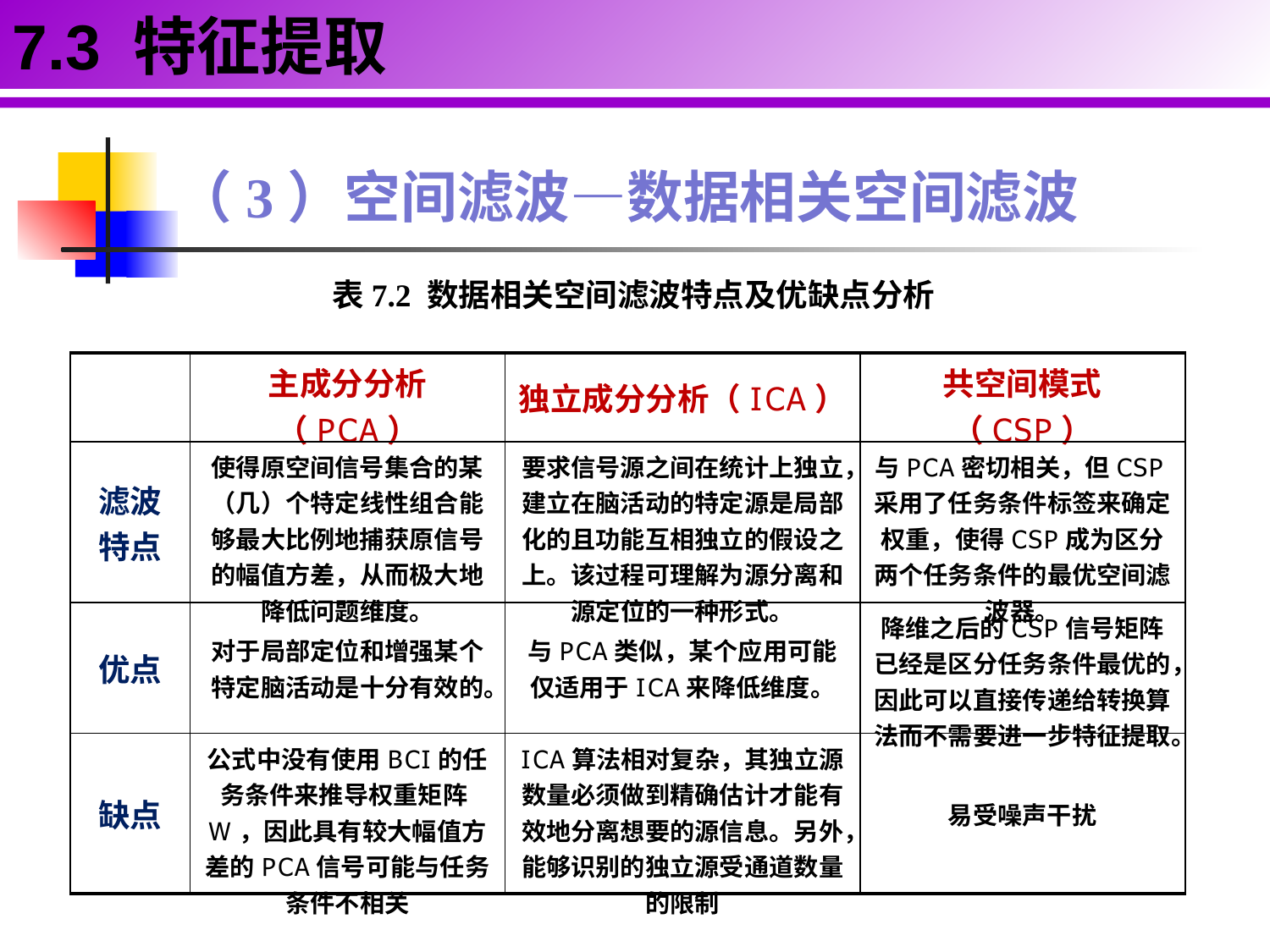

7.3 特征提取

（3）空间滤波—数据相关空间滤波
表7.2 数据相关空间滤波特点及优缺点分析
|  | 主成分分析（PCA） | 独立成分分析（ICA） | 共空间模式（CSP） |
| --- | --- | --- | --- |
| 滤波特点 | 使得原空间信号集合的某（几）个特定线性组合能够最大比例地捕获原信号的幅值方差，从而极大地降低问题维度。 | 要求信号源之间在统计上独立，建立在脑活动的特定源是局部化的且功能互相独立的假设之上。该过程可理解为源分离和源定位的一种形式。 | 与PCA密切相关，但CSP采用了任务条件标签来确定权重，使得CSP成为区分两个任务条件的最优空间滤波器。 |
| 优点 | 对于局部定位和增强某个特定脑活动是十分有效的。 | 与PCA类似，某个应用可能仅适用于ICA来降低维度。 | 降维之后的CSP信号矩阵已经是区分任务条件最优的，因此可以直接传递给转换算法而不需要进一步特征提取。 |
| 缺点 | 公式中没有使用BCI的任务条件来推导权重矩阵W，因此具有较大幅值方差的PCA信号可能与任务条件不相关 | ICA算法相对复杂，其独立源数量必须做到精确估计才能有效地分离想要的源信息。另外，能够识别的独立源受通道数量的限制 | 易受噪声干扰 |